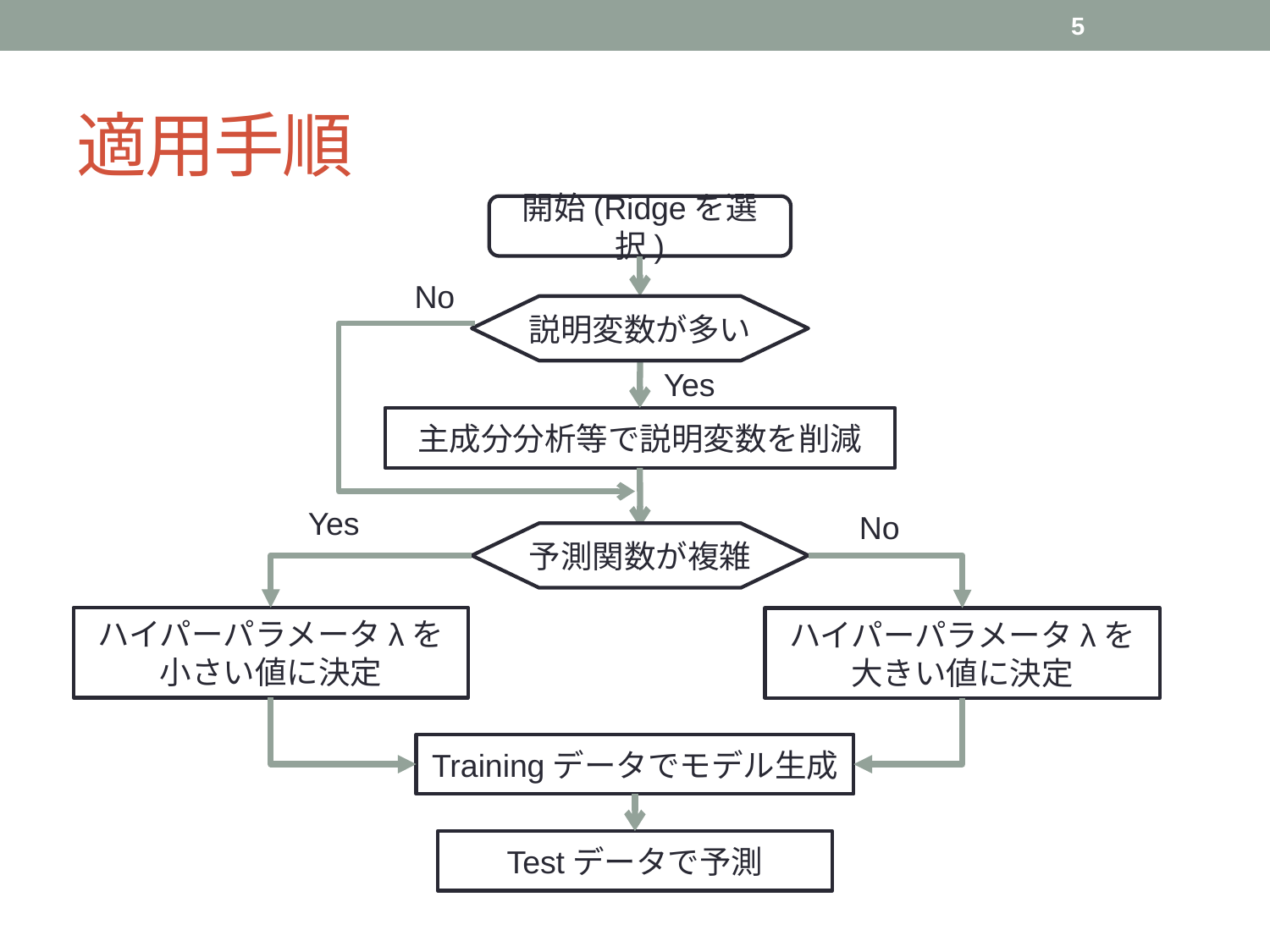

5
# 適用手順
開始(Ridgeを選択)
No
説明変数が多い

Yes
主成分分析等で説明変数を削減
Yes
No
予測関数が複雑
ハイパーパラメータλを
小さい値に決定
ハイパーパラメータλを
大きい値に決定
Trainingデータでモデル生成
Testデータで予測